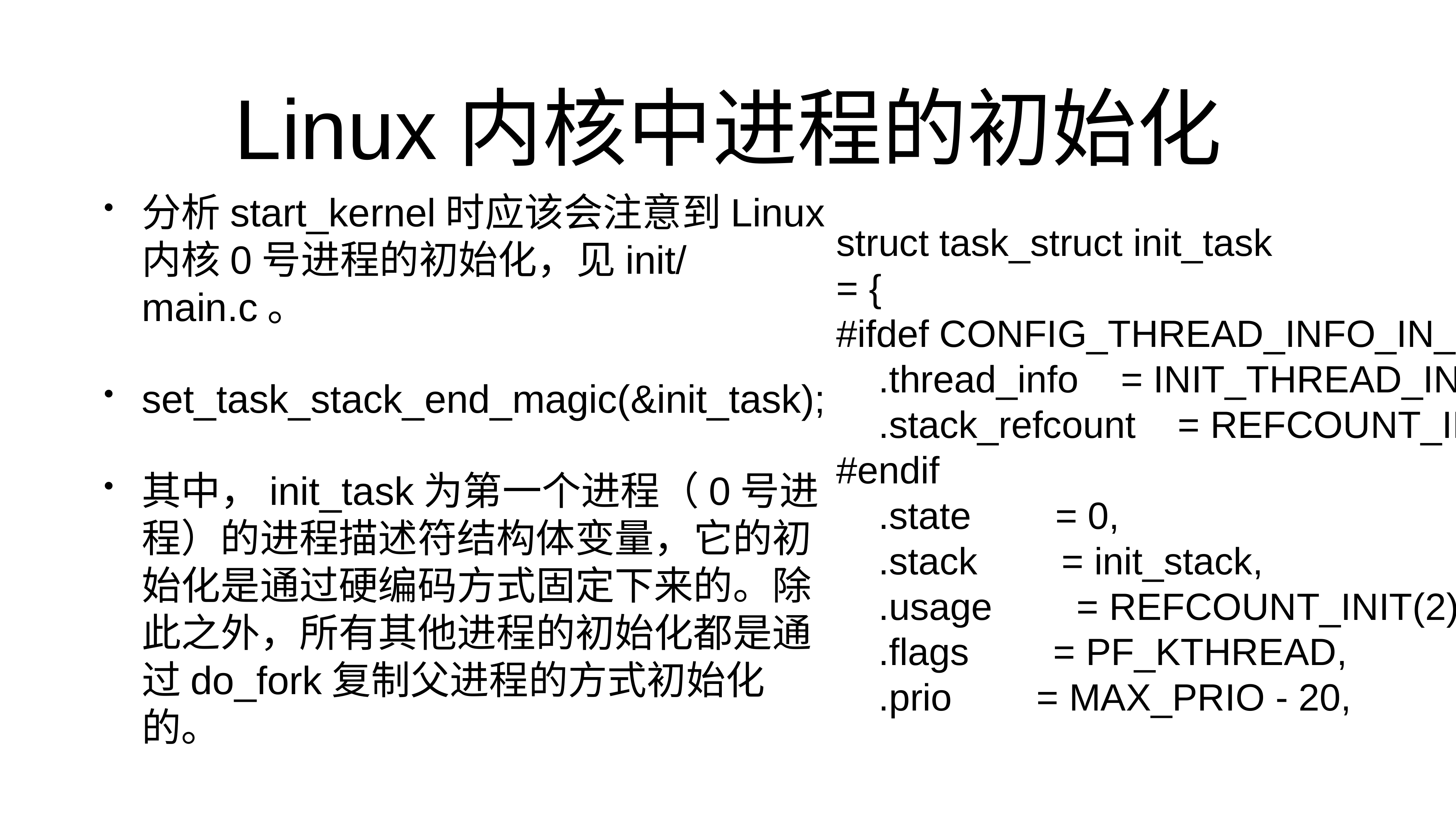

# Linux内核中进程的初始化
分析start_kernel时应该会注意到Linux内核0号进程的初始化，见init/main.c。
set_task_stack_end_magic(&init_task);
其中，init_task为第一个进程（0号进程）的进程描述符结构体变量，它的初始化是通过硬编码方式固定下来的。除此之外，所有其他进程的初始化都是通过do_fork复制父进程的方式初始化的。
struct task_struct init_task
= {
#ifdef CONFIG_THREAD_INFO_IN_TASK
    .thread_info    = INIT_THREAD_INFO(init_task),
    .stack_refcount    = REFCOUNT_INIT(1),
#endif
    .state        = 0,
    .stack        = init_stack,
    .usage        = REFCOUNT_INIT(2),
    .flags        = PF_KTHREAD,
    .prio        = MAX_PRIO - 20,